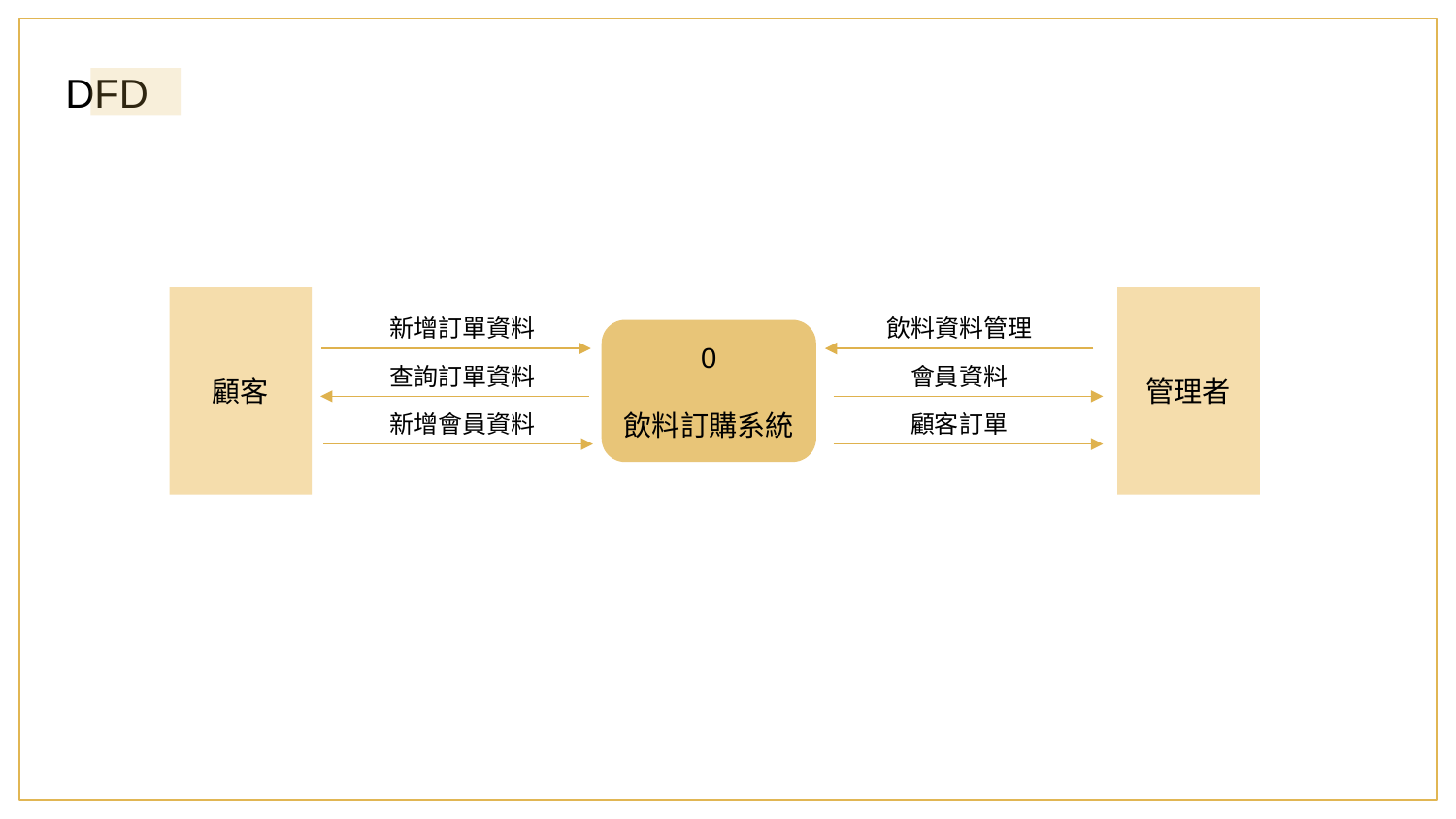

DFD

顧客
管理者
飲料資料管理
新增訂單資料
0

飲料訂購系統
查詢訂單資料
會員資料
新增會員資料
顧客訂單